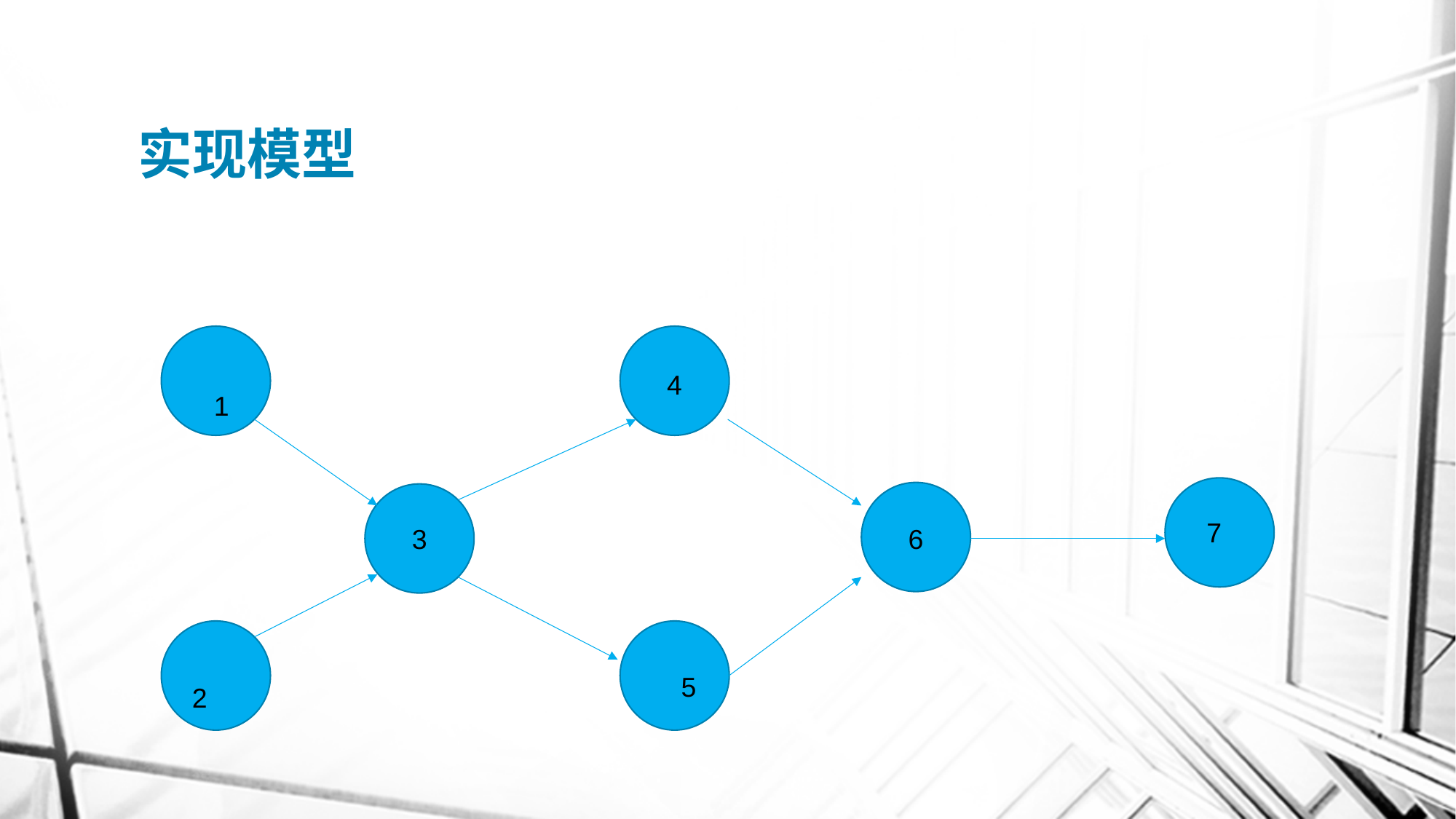

# 实现模型

4
1

7
3
6

5
2